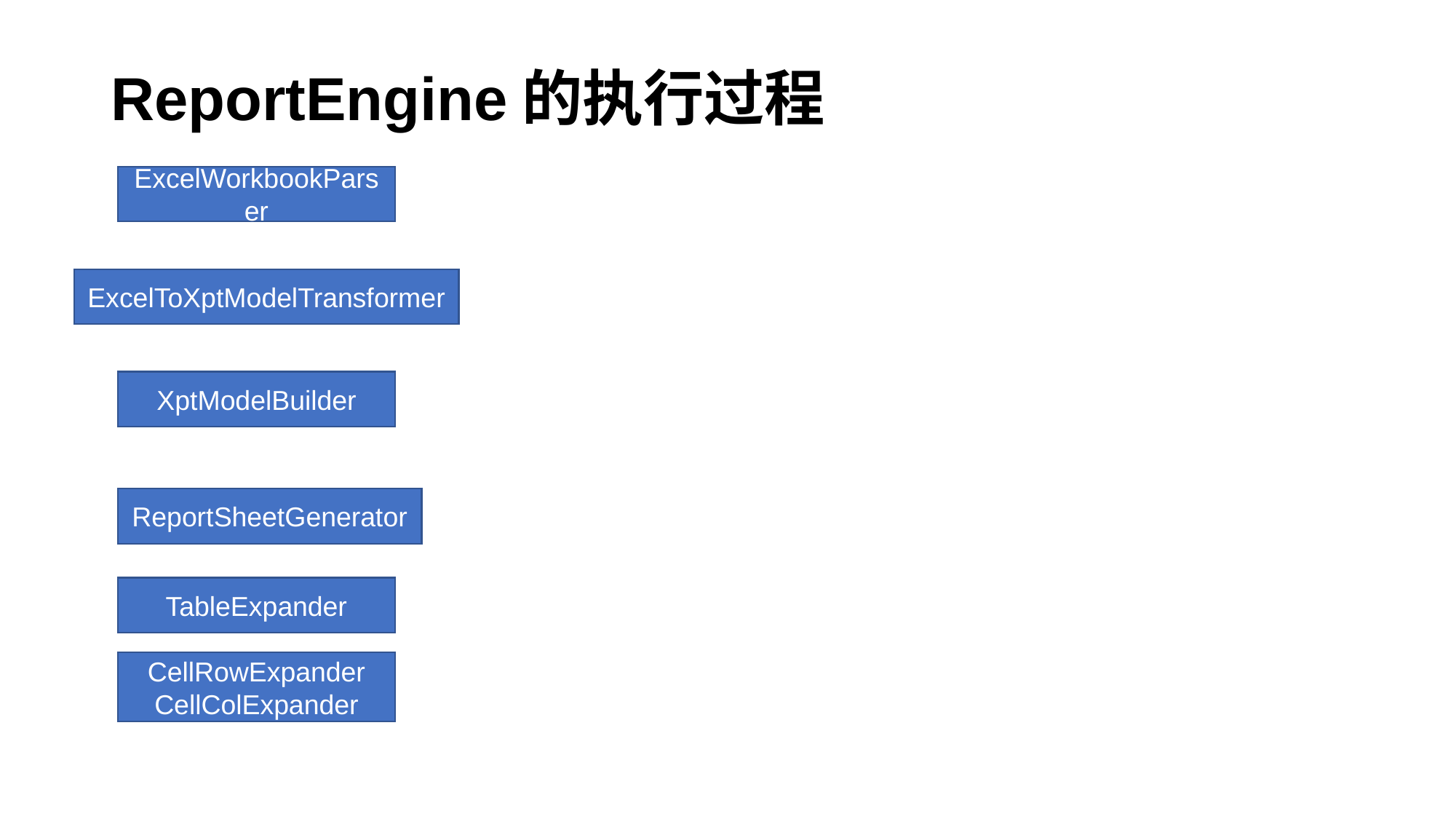

# ReportEngine的执行过程
ExcelWorkbookParser
ExcelToXptModelTransformer
XptModelBuilder
ReportSheetGenerator
TableExpander
CellRowExpander
CellColExpander